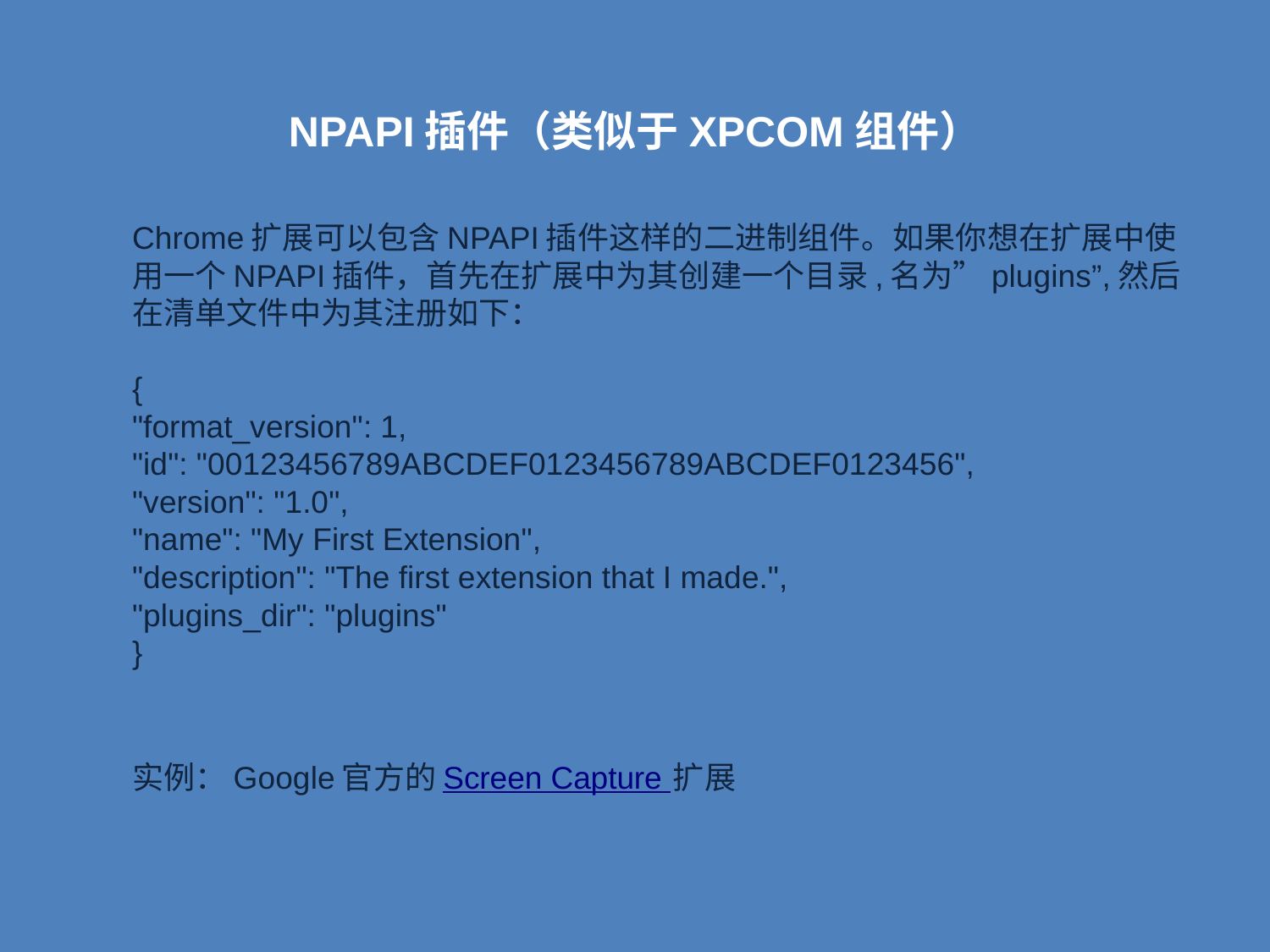

# NPAPI插件（类似于XPCOM组件）
Chrome扩展可以包含NPAPI插件这样的二进制组件。如果你想在扩展中使用一个NPAPI插件，首先在扩展中为其创建一个目录,名为”plugins”,然后在清单文件中为其注册如下：
{
"format_version": 1,
"id": "00123456789ABCDEF0123456789ABCDEF0123456",
"version": "1.0",
"name": "My First Extension",
"description": "The first extension that I made.",
"plugins_dir": "plugins"
}

实例：Google官方的Screen Capture 扩展